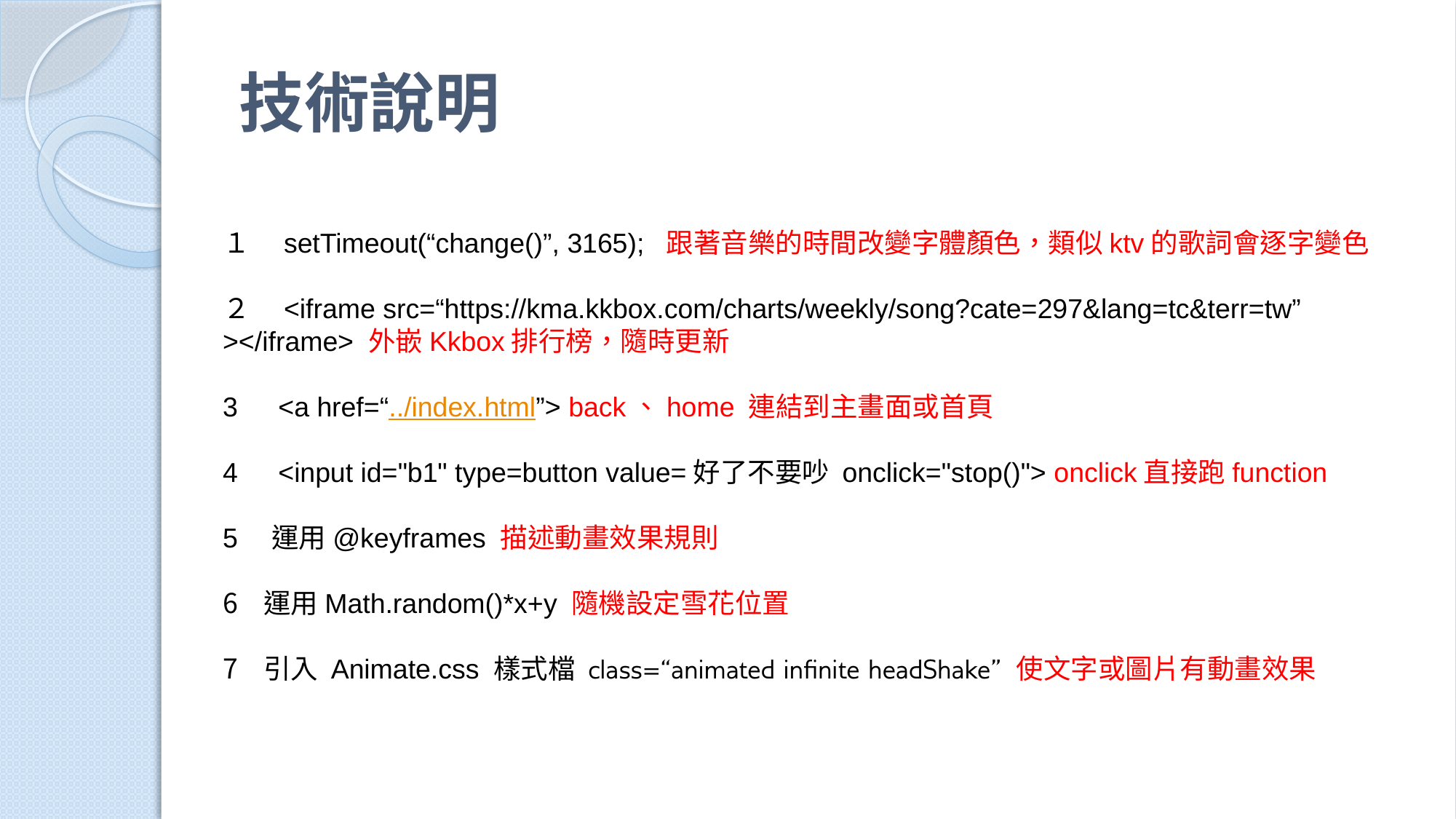

# 技術說明
１　setTimeout(“change()”, 3165);  跟著音樂的時間改變字體顏色，類似ktv的歌詞會逐字變色

２　<iframe src=“https://kma.kkbox.com/charts/weekly/song?cate=297&lang=tc&terr=tw” 　　　	></iframe> 外嵌Kkbox排行榜，隨時更新

3　<a href=“../index.html”> back、home 連結到主畫面或首頁

4　<input id="b1" type=button value=好了不要吵 onclick="stop()"> onclick直接跑function

5　運用@keyframes 描述動畫效果規則

運用Math.random()*x+y 隨機設定雪花位置

引入 Animate.css 樣式檔 class=“animated infinite headShake” 使文字或圖片有動畫效果